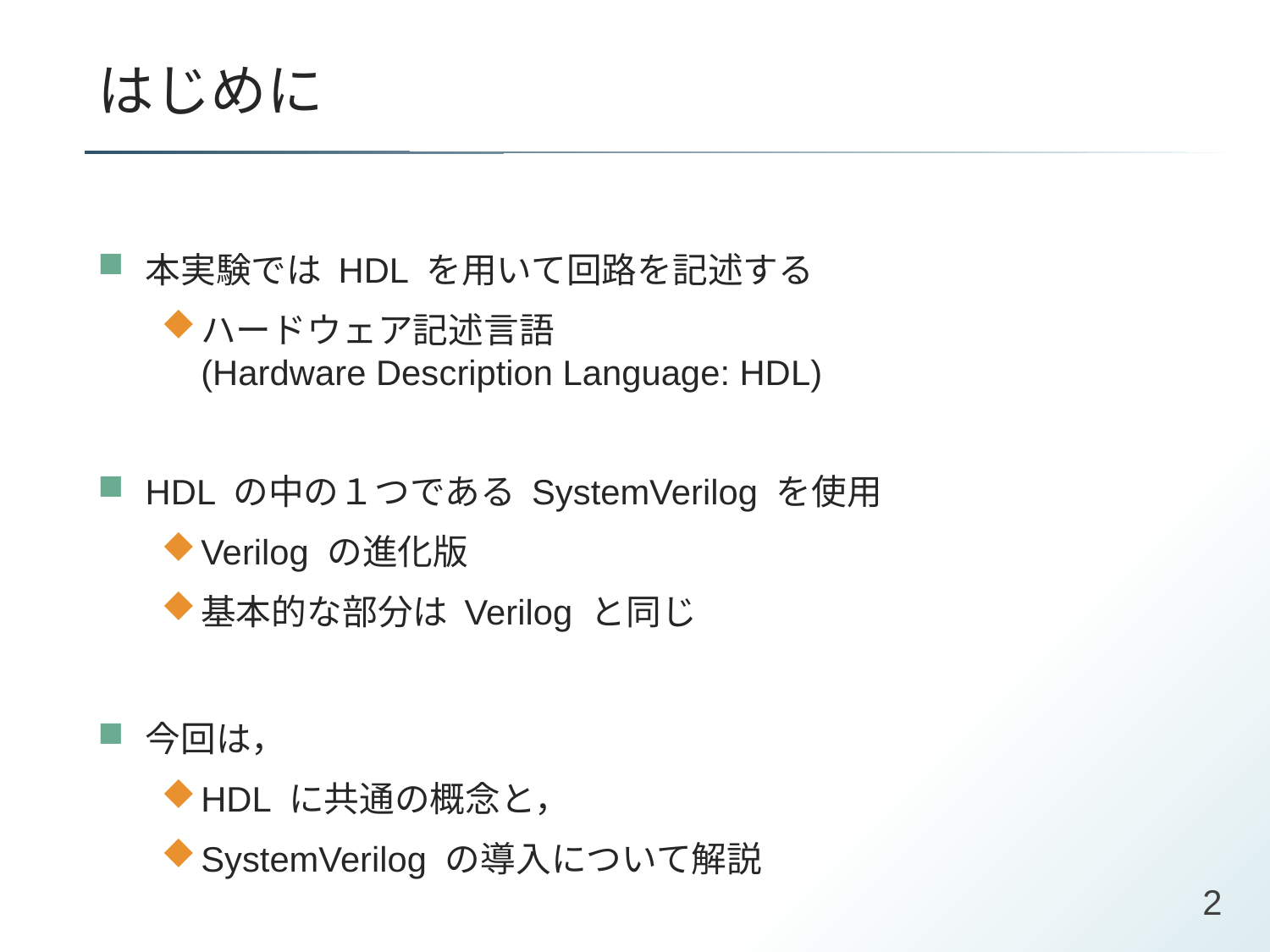

# はじめに
本実験では HDL を用いて回路を記述する
ハードウェア記述言語
(Hardware Description Language: HDL)

HDL の中の１つである SystemVerilog を使用
Verilog の進化版
基本的な部分は Verilog と同じ

今回は，
HDL に共通の概念と，
SystemVerilog の導入について解説
2